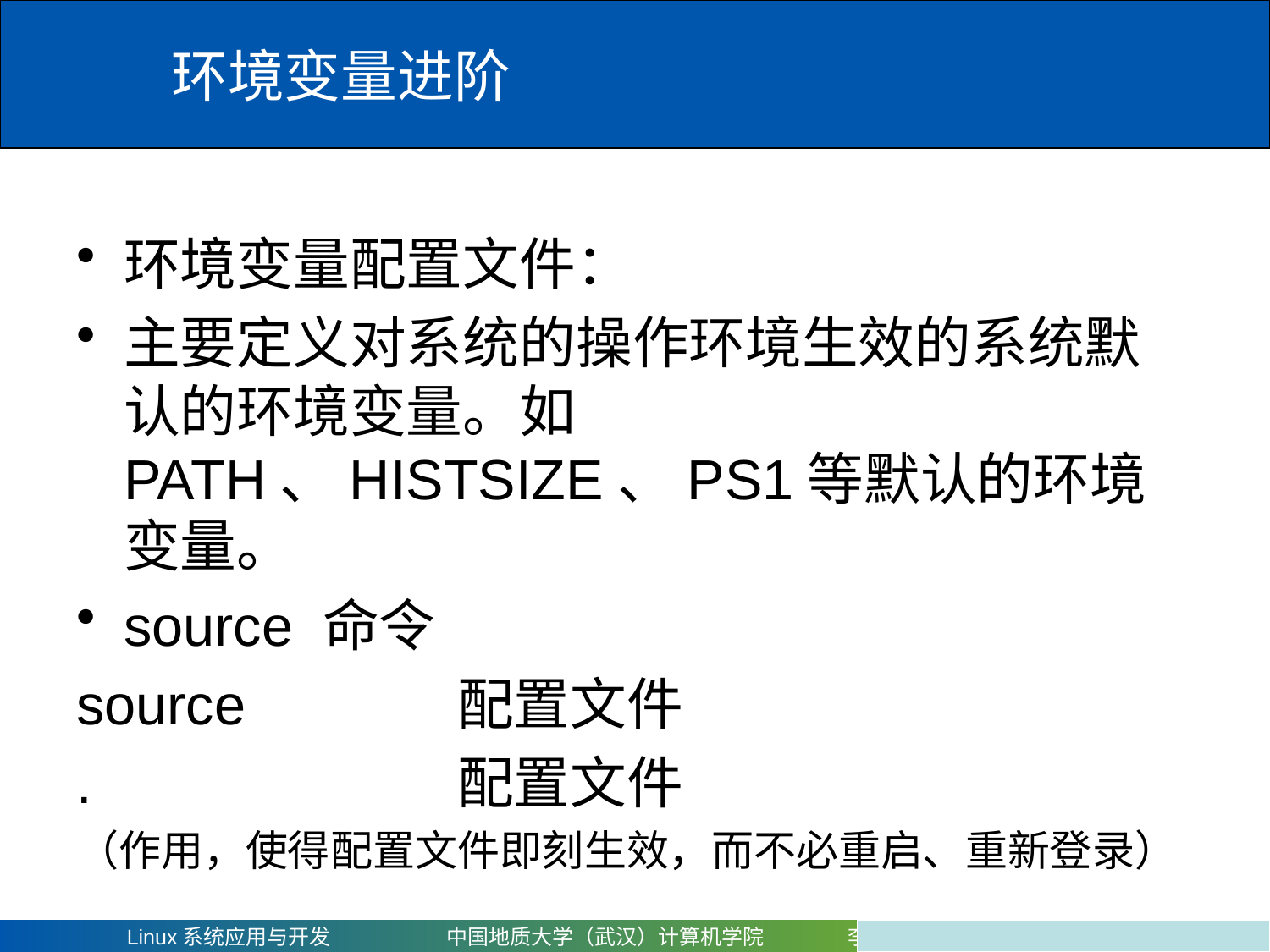

# 环境变量进阶
环境变量配置文件：
主要定义对系统的操作环境生效的系统默认的环境变量。如PATH、HISTSIZE、PS1等默认的环境变量。
source 命令
source		配置文件
.			配置文件
（作用，使得配置文件即刻生效，而不必重启、重新登录）